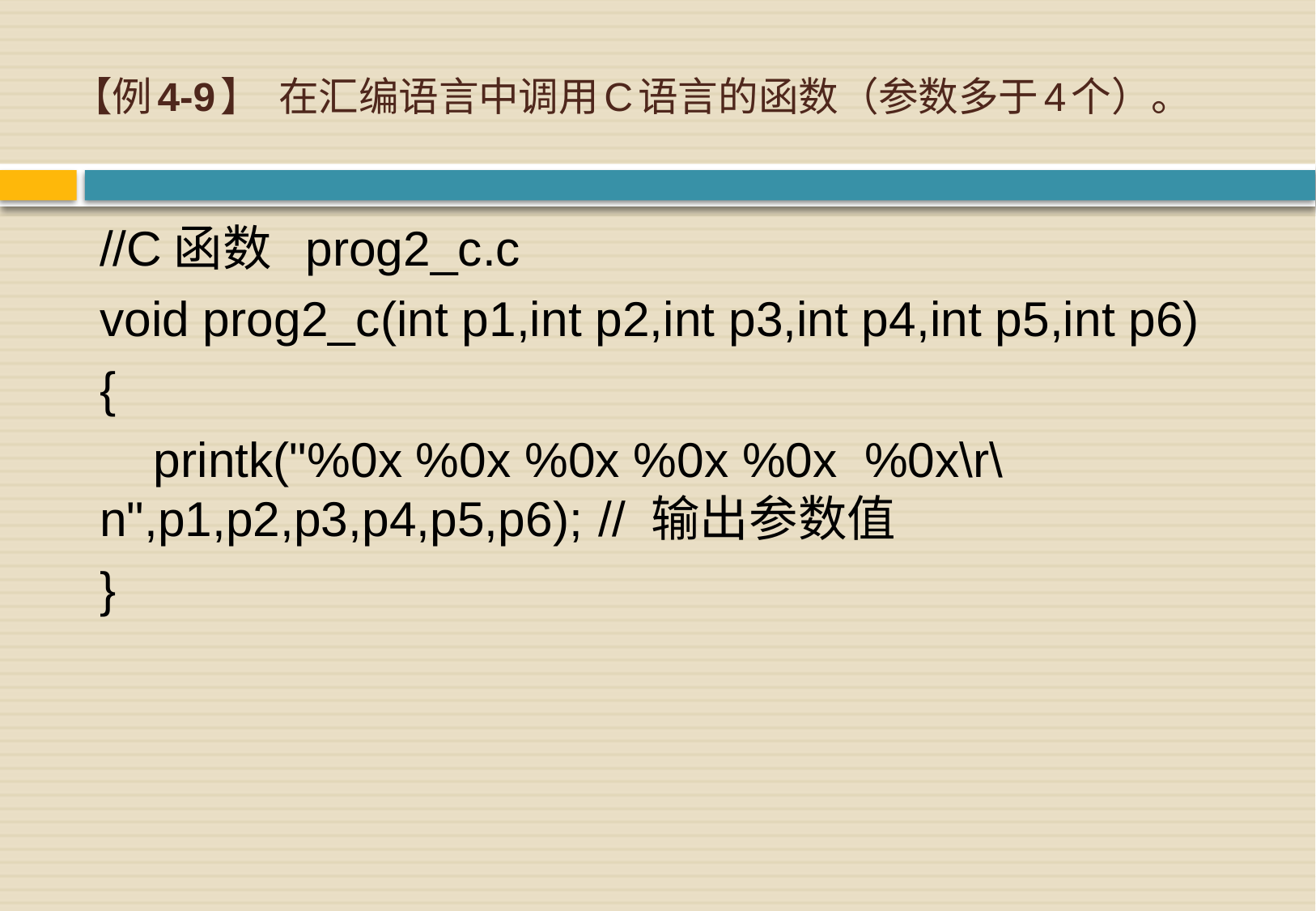

# 【例4-9】  在汇编语言中调用C语言的函数（参数多于4个）。
//C函数  prog2_c.c
void prog2_c(int p1,int p2,int p3,int p4,int p5,int p6)
{
    printk("%0x %0x %0x %0x %0x  %0x\r\n",p1,p2,p3,p4,p5,p6);	 // 输出参数值
}